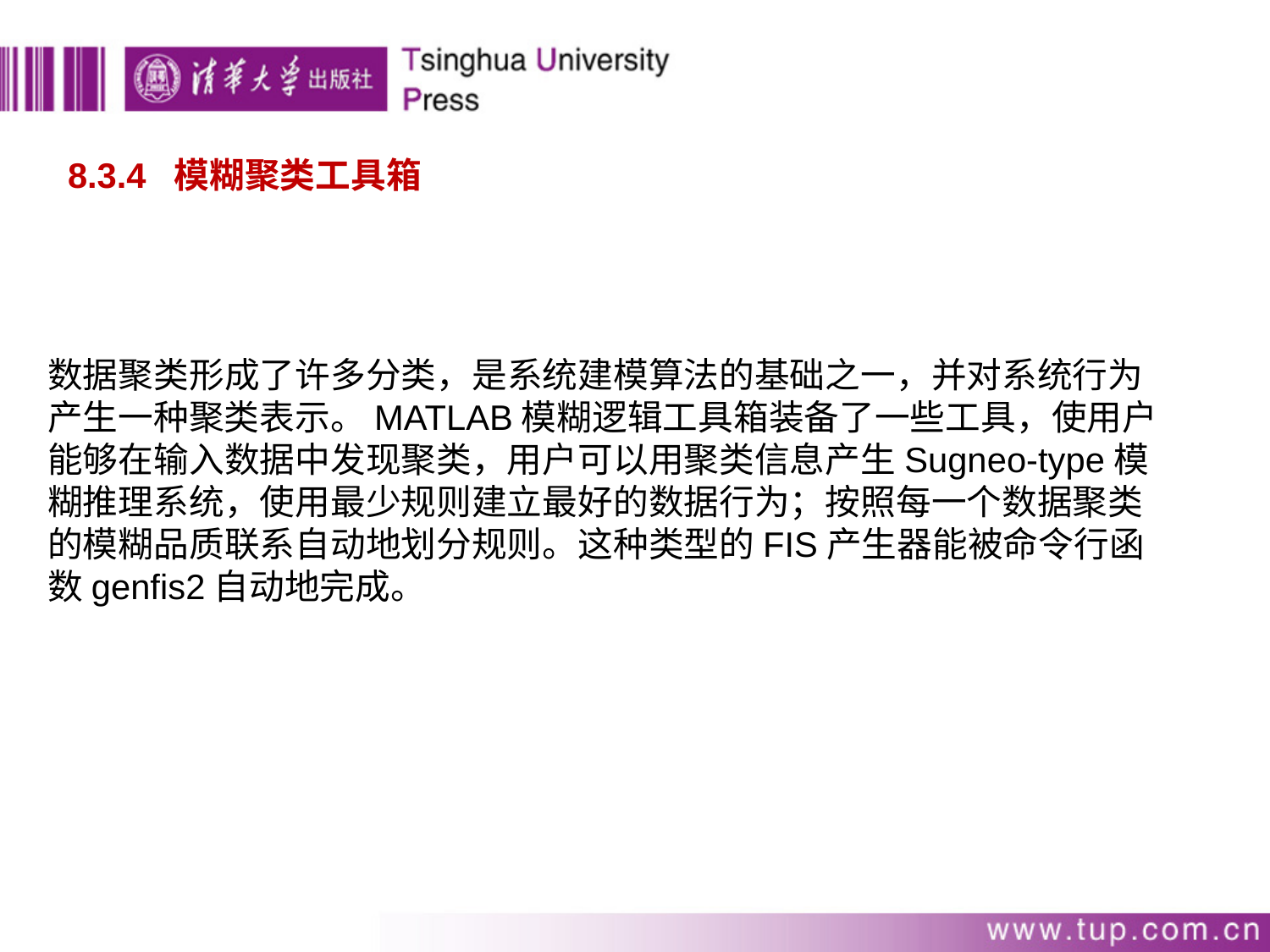

# 8.3.4  模糊聚类工具箱
数据聚类形成了许多分类，是系统建模算法的基础之一，并对系统行为产生一种聚类表示。MATLAB模糊逻辑工具箱装备了一些工具，使用户能够在输入数据中发现聚类，用户可以用聚类信息产生Sugneo-type模糊推理系统，使用最少规则建立最好的数据行为；按照每一个数据聚类的模糊品质联系自动地划分规则。这种类型的FIS产生器能被命令行函数genfis2自动地完成。